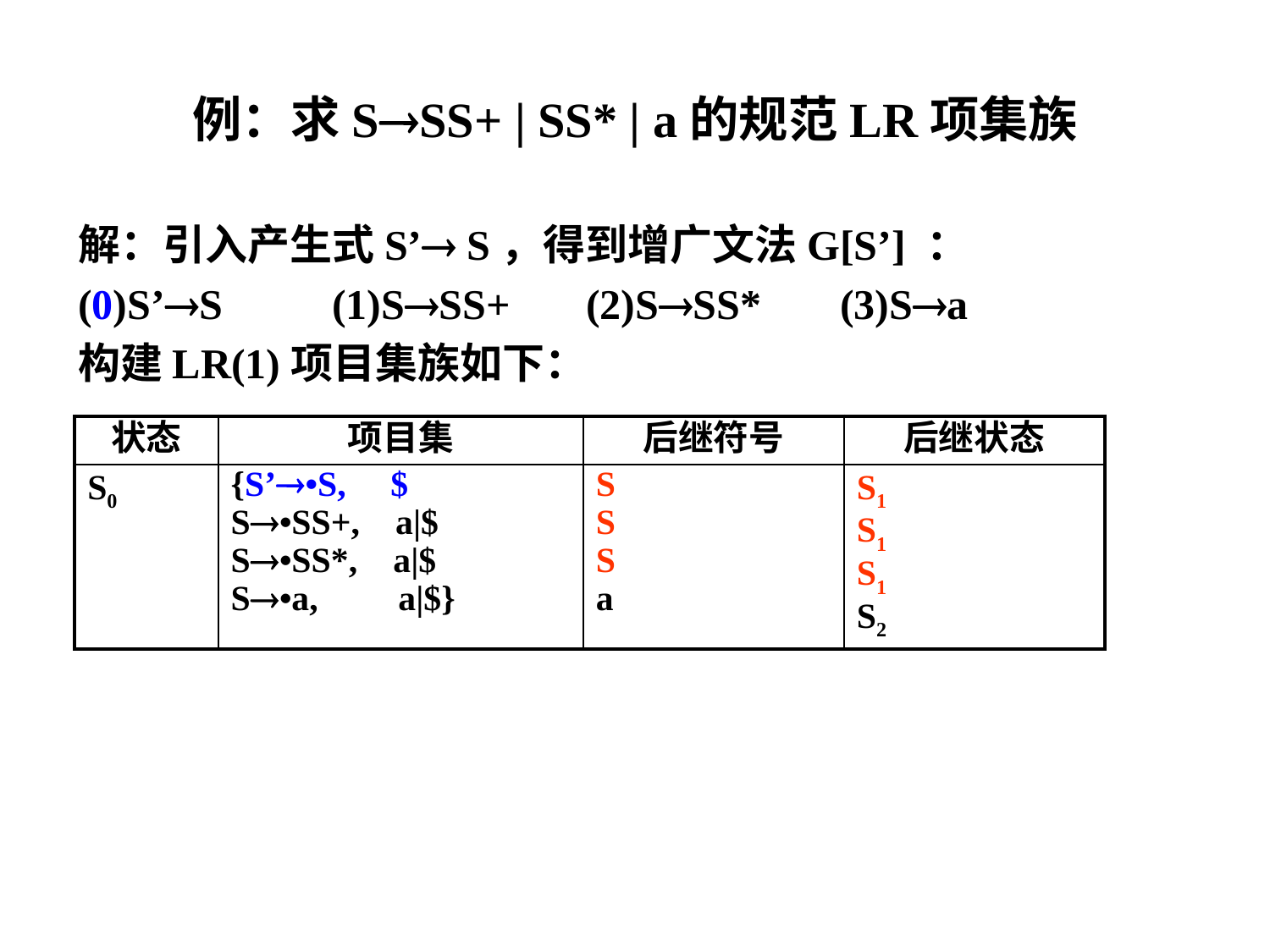

# 例：求S→SS+ | SS* | a的规范LR项集族
解：引入产生式S’→ S，得到增广文法G[S’] ：
(0)S’→S	(1)S→SS+	(2)S→SS*	(3)S→a
构建LR(1)项目集族如下：
| 状态 | 项目集 | 后继符号 | 后继状态 |
| --- | --- | --- | --- |
| S0 | {S’→•S, $ S→•SS+, a|$ S→•SS\*, a|$ S→•a, a|$} | S S S a | S1 S1 S1 S2 |